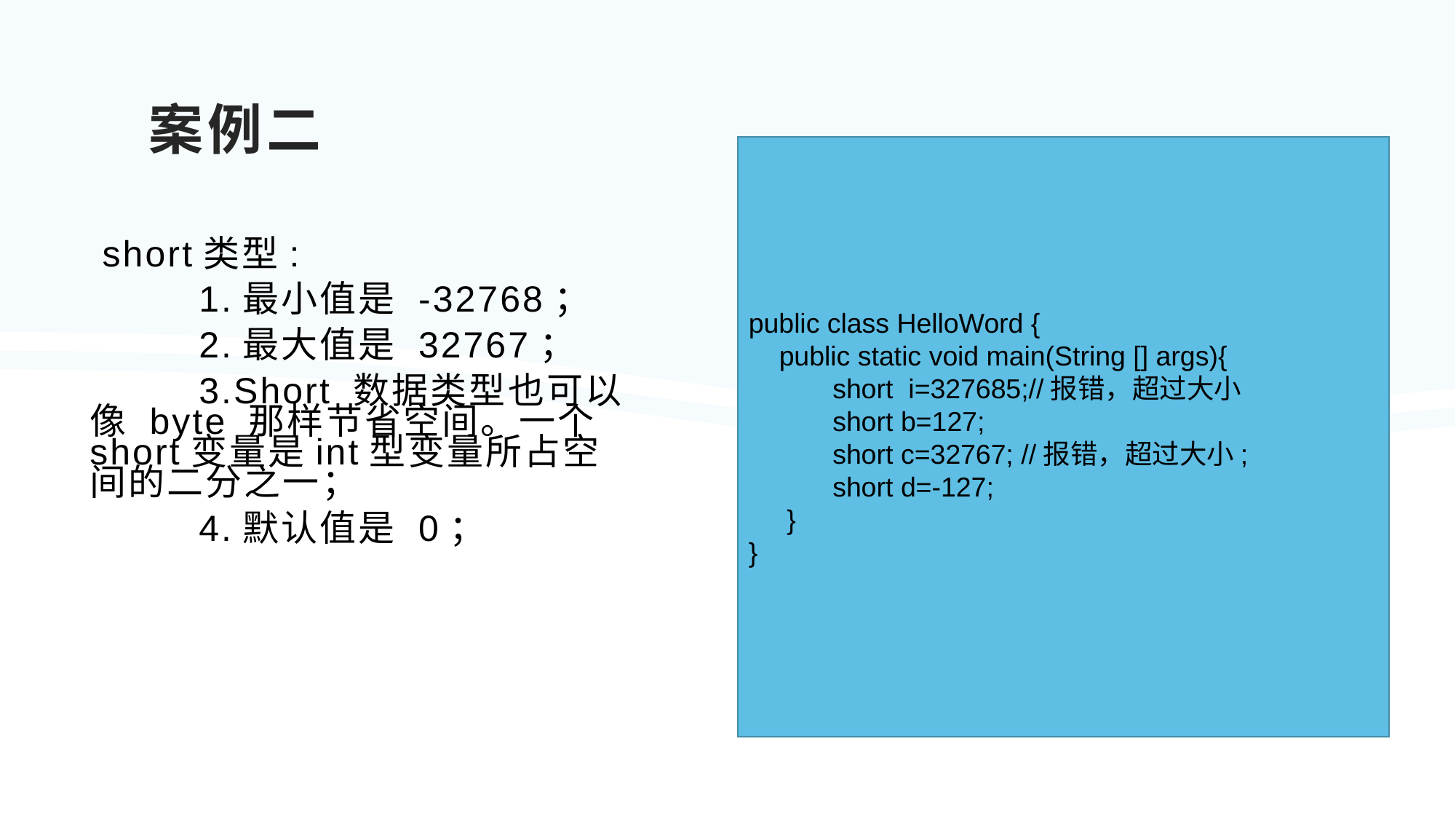

案例二
public class HelloWord {
    public static void main(String [] args){
           short  i=327685;//报错，超过大小
           short b=127;
           short c=32767; //报错，超过大小;
           short d=-127;
     }
}
 short类型:
	1.最小值是 -32768；
	2.最大值是 32767；
	3.Short 数据类型也可以像 byte 那样节省空间。一个short变量是int型变量所占空间的二分之一；
	4.默认值是 0；